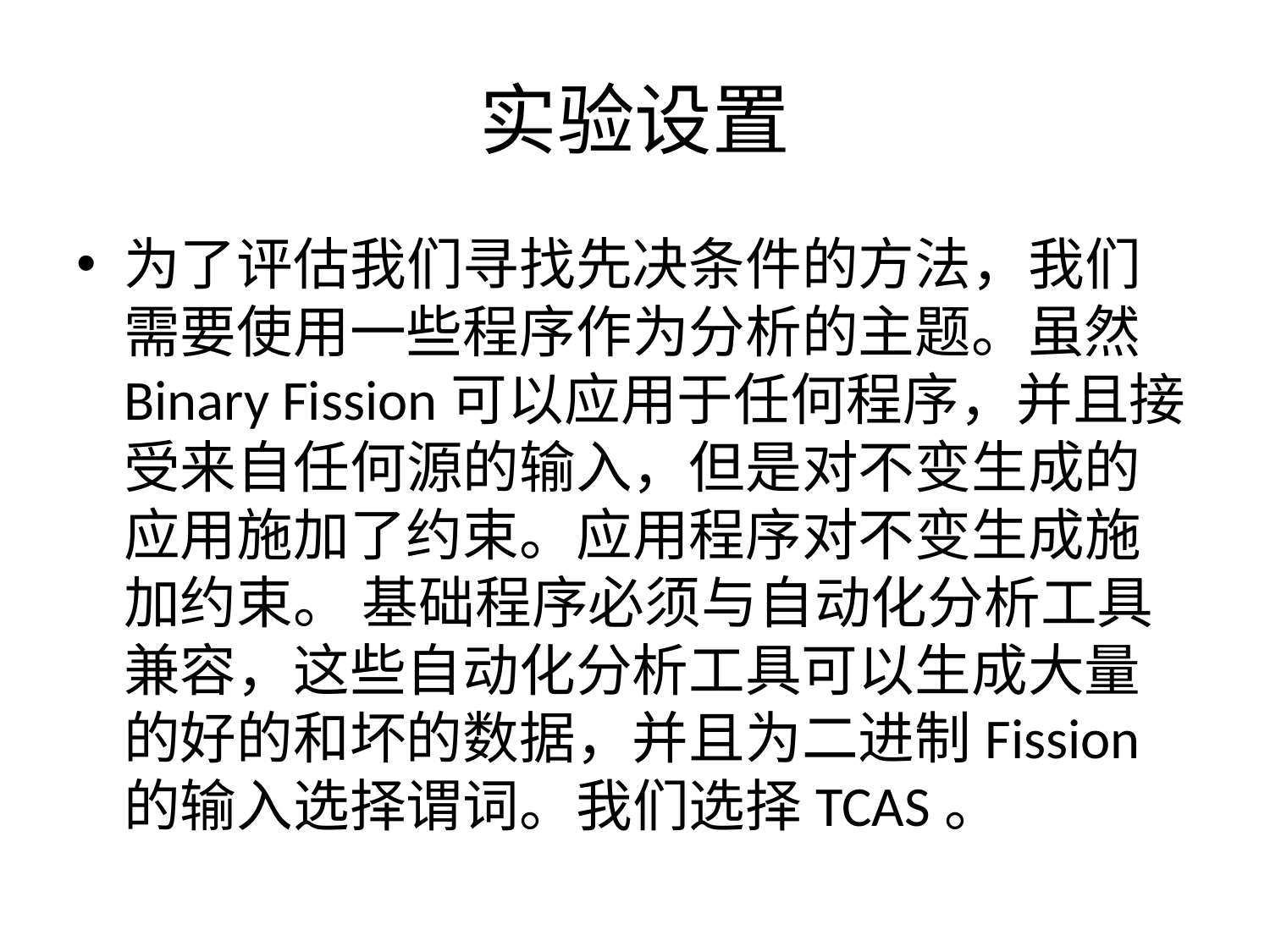

# 实验设置
为了评估我们寻找先决条件的方法，我们需要使用一些程序作为分析的主题。虽然Binary Fission可以应用于任何程序，并且接受来自任何源的输入，但是对不变生成的应用施加了约束。应用程序对不变生成施加约束。 基础程序必须与自动化分析工具兼容，这些自动化分析工具可以生成大量的好的和坏的数据，并且为二进制Fission的输入选择谓词。我们选择TCAS。